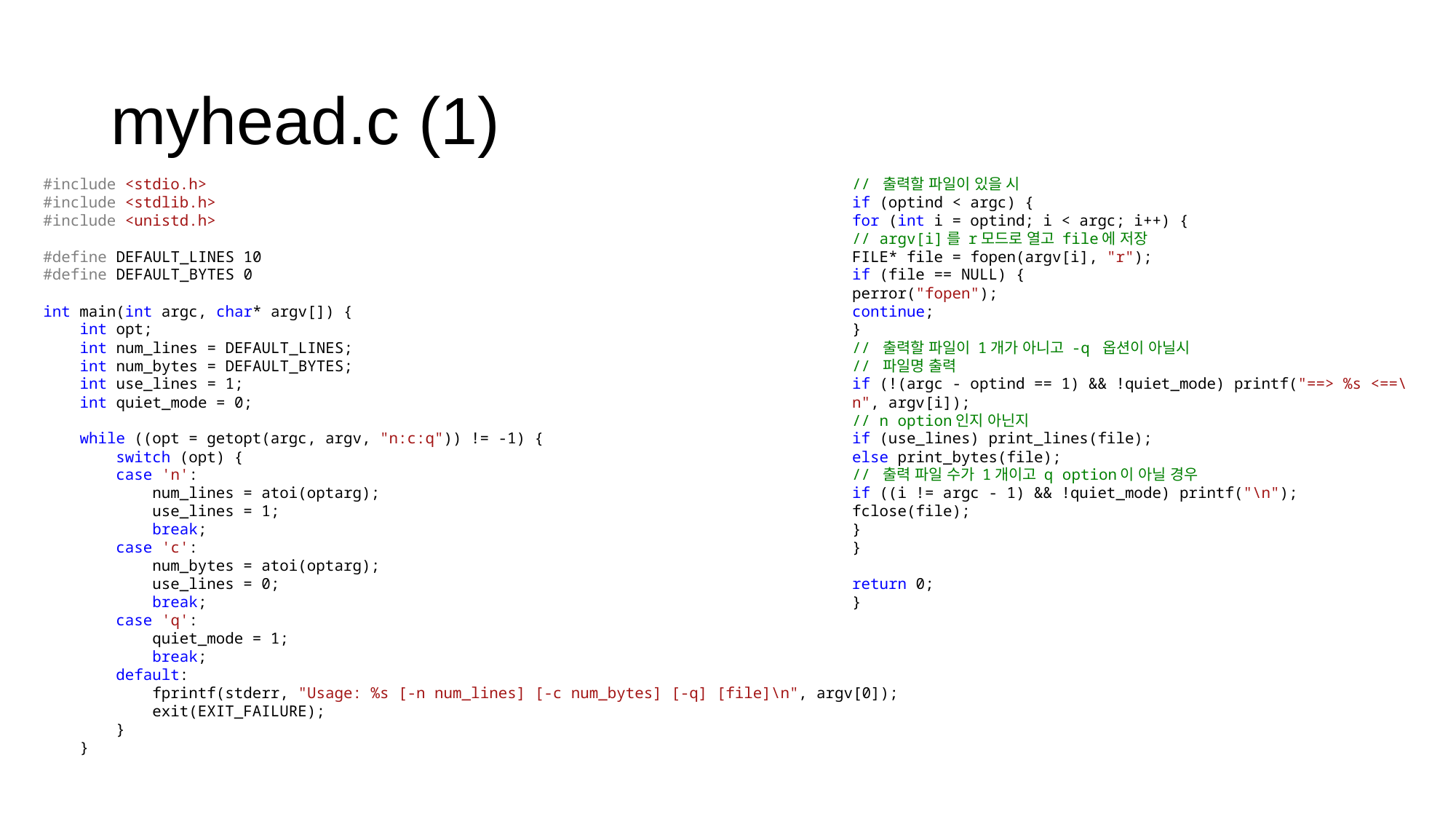

# myhead.c (1)
#include <stdio.h>
#include <stdlib.h>
#include <unistd.h>

#define DEFAULT_LINES 10
#define DEFAULT_BYTES 0

int main(int argc, char* argv[]) {
    int opt;
    int num_lines = DEFAULT_LINES;
    int num_bytes = DEFAULT_BYTES;
    int use_lines = 1;
    int quiet_mode = 0;

    while ((opt = getopt(argc, argv, "n:c:q")) != -1) {
        switch (opt) {
        case 'n':
            num_lines = atoi(optarg);
            use_lines = 1;
            break;
        case 'c':
            num_bytes = atoi(optarg);
            use_lines = 0;
            break;
        case 'q':
            quiet_mode = 1;
            break;
        default:
            fprintf(stderr, "Usage: %s [-n num_lines] [-c num_bytes] [-q] [file]\n", argv[0]);
            exit(EXIT_FAILURE);
        }
    }
// 출력할 파일이 있을 시
if (optind < argc) {
for (int i = optind; i < argc; i++) {
// argv[i]를 r모드로 열고 file에 저장
FILE* file = fopen(argv[i], "r");
if (file == NULL) {
perror("fopen");
continue;
}
// 출력할 파일이 1개가 아니고 -q 옵션이 아닐시
// 파일명 출력
if (!(argc - optind == 1) && !quiet_mode) printf("==> %s <==\n", argv[i]);
// n option인지 아닌지
if (use_lines) print_lines(file);
else print_bytes(file);
// 출력 파일 수가 1개이고 q option이 아닐 경우
if ((i != argc - 1) && !quiet_mode) printf("\n");
fclose(file);
}
}

return 0;
}